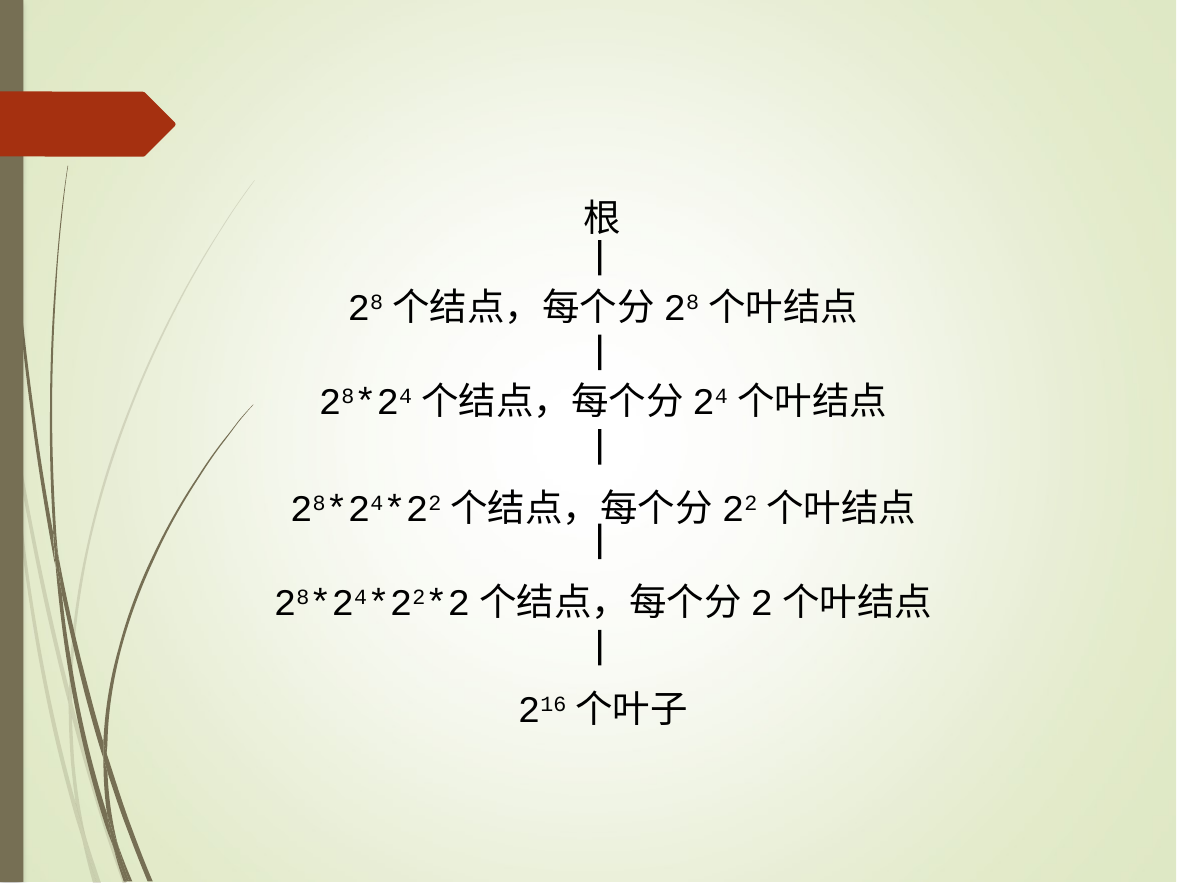

根

28个结点，每个分28个叶结点

28*24个结点，每个分24个叶结点

28*24*22个结点，每个分22个叶结点

28*24*22*2个结点，每个分2个叶结点

216个叶子